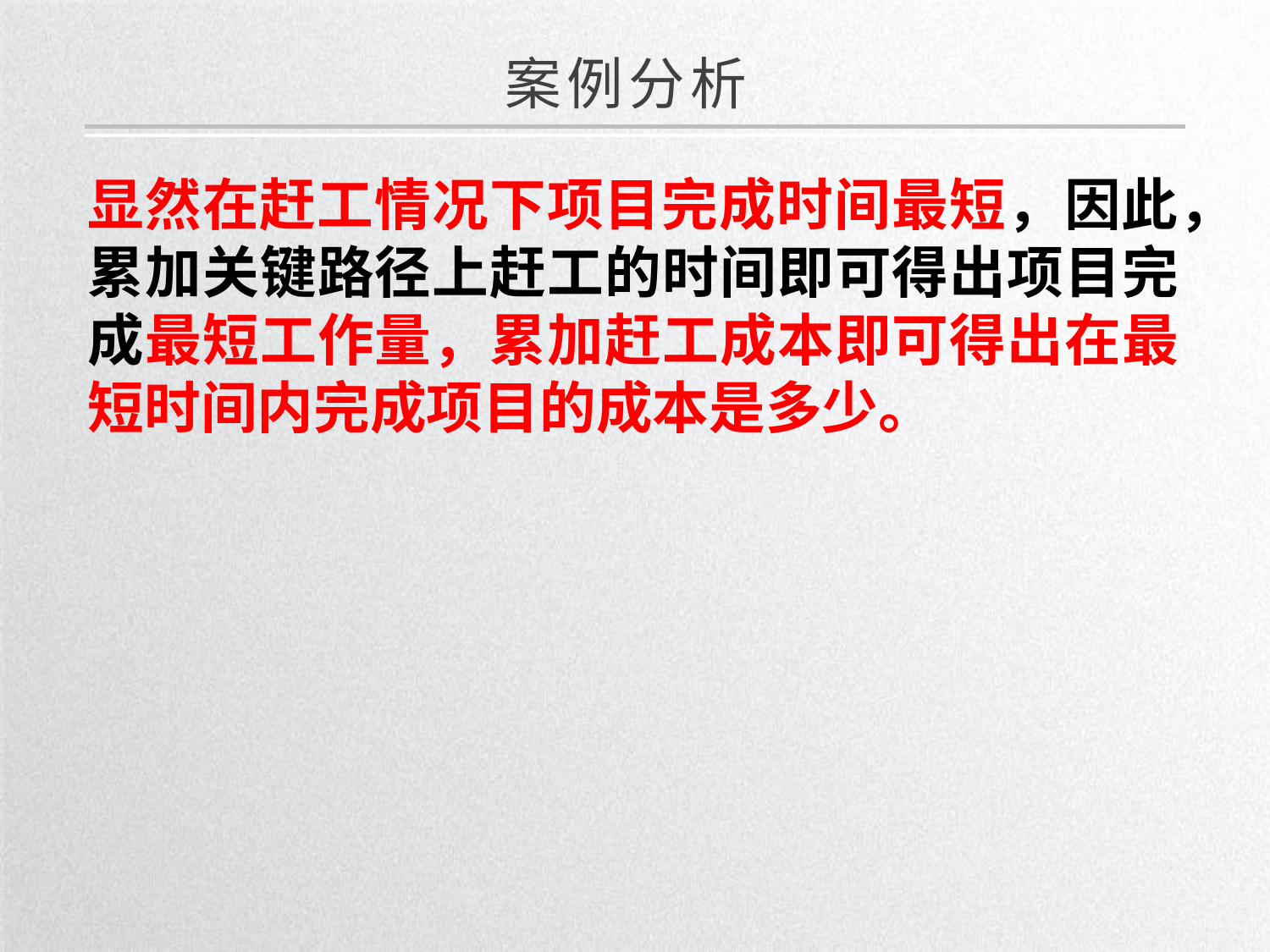

案例分析
显然在赶工情况下项目完成时间最短，因此，累加关键路径上赶工的时间即可得出项目完成最短工作量，累加赶工成本即可得出在最短时间内完成项目的成本是多少。